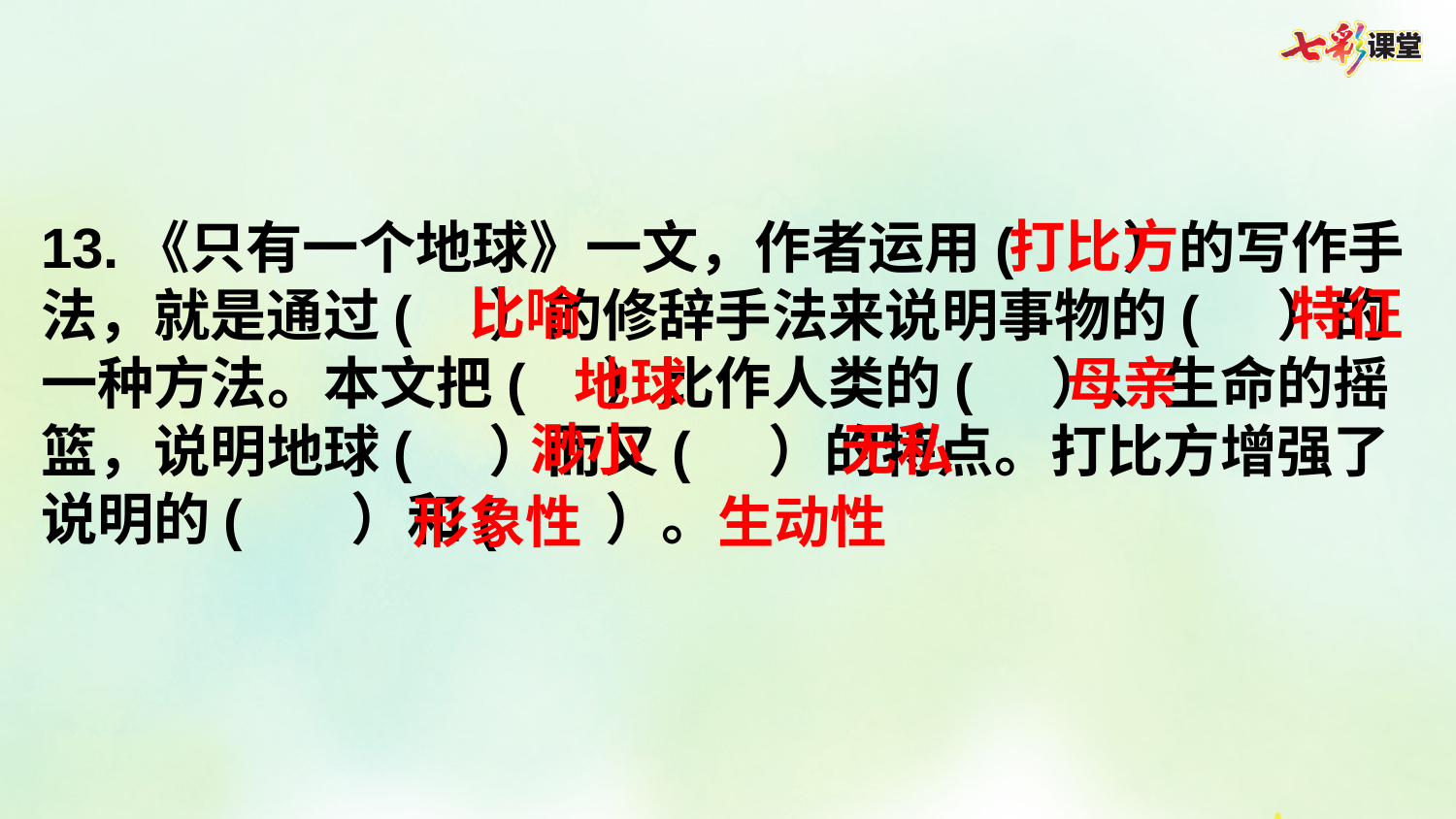

打比方
13.《只有一个地球》一文，作者运用(      ）的写作手法，就是通过(    ）的修辞手法来说明事物的(    ）的一种方法。本文把(    ）比作人类的(    ）、生命的摇篮，说明地球(    ）而又(    ）的特点。打比方增强了说明的(      ）和(      ）。
比喻
特征
母亲
地球
渺小
无私
形象性
生动性